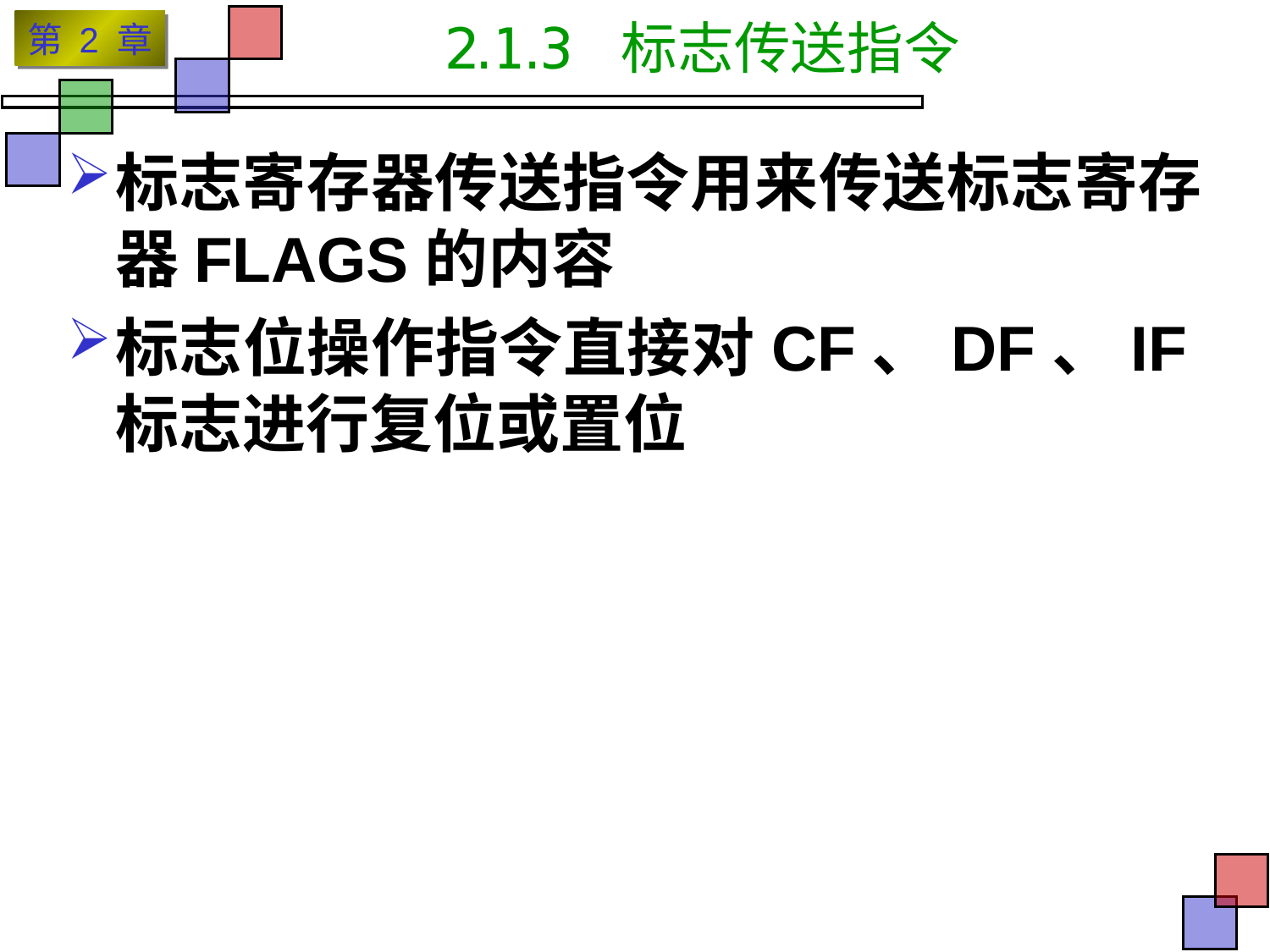

# 2.1.3  标志传送指令
标志寄存器传送指令用来传送标志寄存器FLAGS的内容
标志位操作指令直接对CF、DF、IF标志进行复位或置位